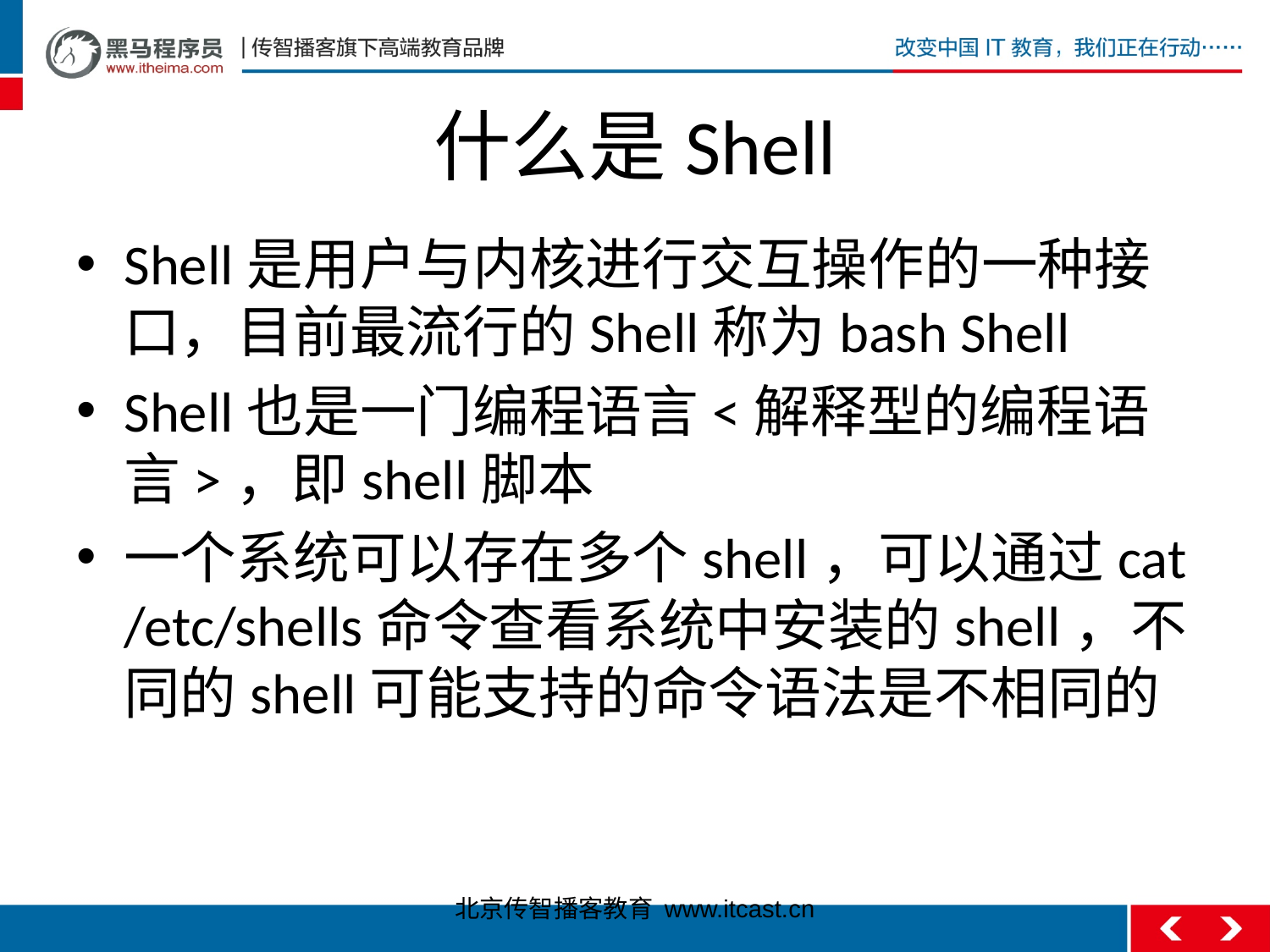

# 什么是Shell
Shell是用户与内核进行交互操作的一种接口，目前最流行的Shell称为bash Shell
Shell也是一门编程语言<解释型的编程语言>，即shell脚本
一个系统可以存在多个shell，可以通过cat /etc/shells命令查看系统中安装的shell，不同的shell可能支持的命令语法是不相同的
北京传智播客教育 www.itcast.cn